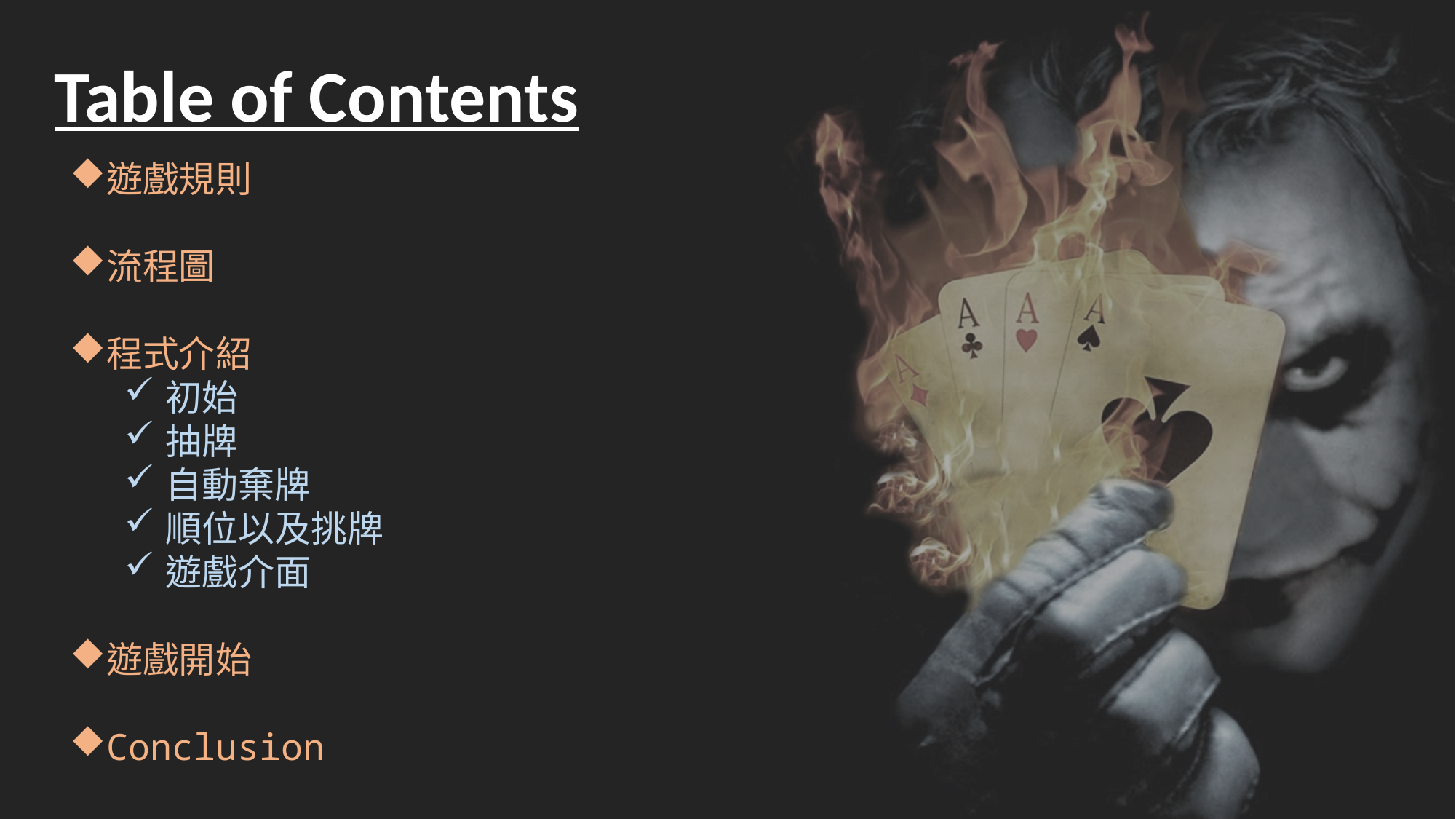

Table of Contents
遊戲規則
流程圖
程式介紹
初始
抽牌
自動棄牌
順位以及挑牌
遊戲介面
遊戲開始
Conclusion